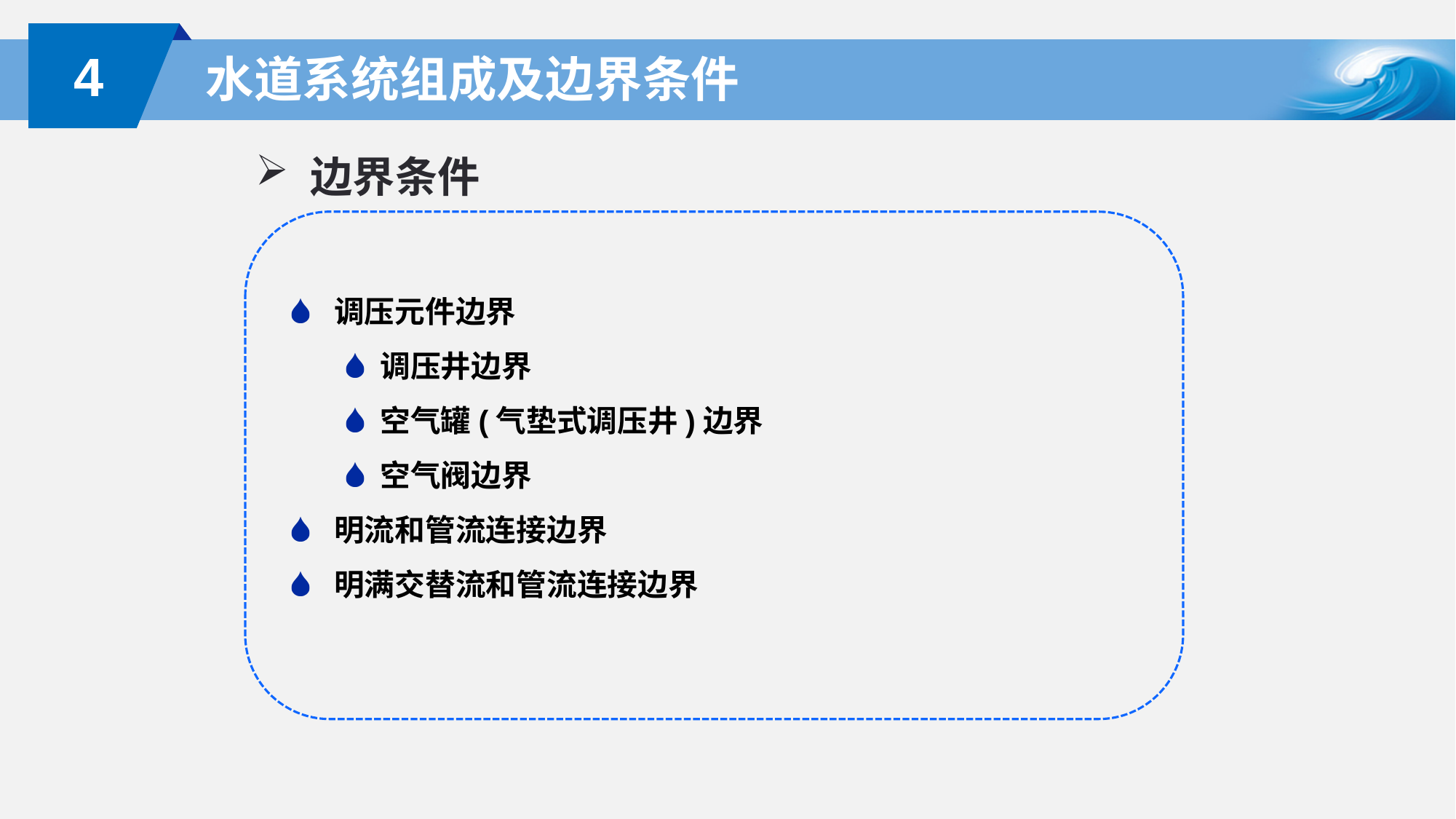

4
水道系统组成及边界条件
边界条件
调压元件边界
调压井边界
空气罐(气垫式调压井)边界
空气阀边界
明流和管流连接边界
明满交替流和管流连接边界